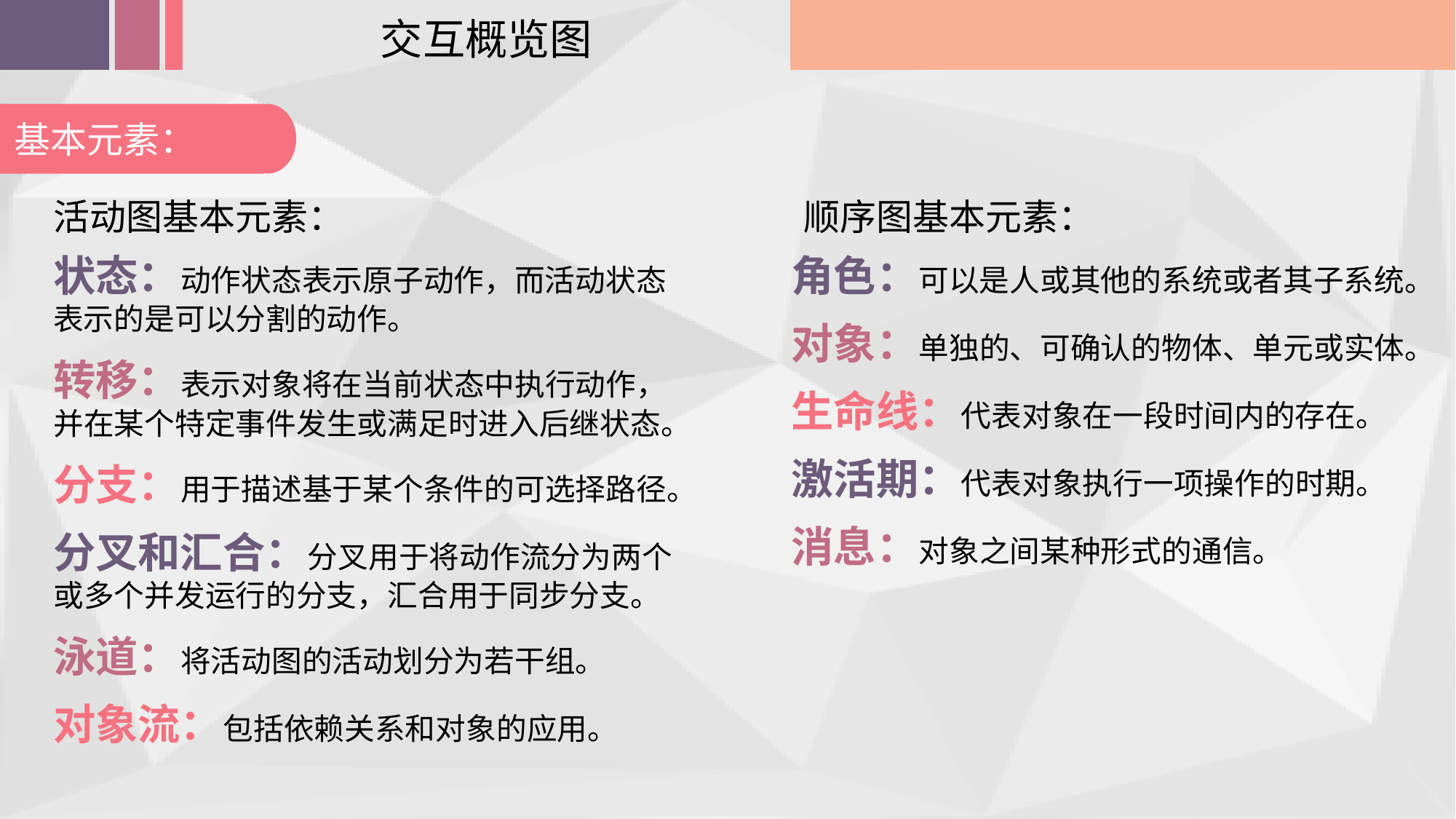

交互概览图

基本元素：
活动图基本元素：
顺序图基本元素：
状态：动作状态表示原子动作，而活动状态表示的是可以分割的动作。
角色：可以是人或其他的系统或者其子系统。
对象：单独的、可确认的物体、单元或实体。
转移：表示对象将在当前状态中执行动作，并在某个特定事件发生或满足时进入后继状态。
生命线：代表对象在一段时间内的存在。
激活期：代表对象执行一项操作的时期。
分支：用于描述基于某个条件的可选择路径。
消息：对象之间某种形式的通信。
分叉和汇合：分叉用于将动作流分为两个或多个并发运行的分支，汇合用于同步分支。
泳道：将活动图的活动划分为若干组。
对象流：包括依赖关系和对象的应用。